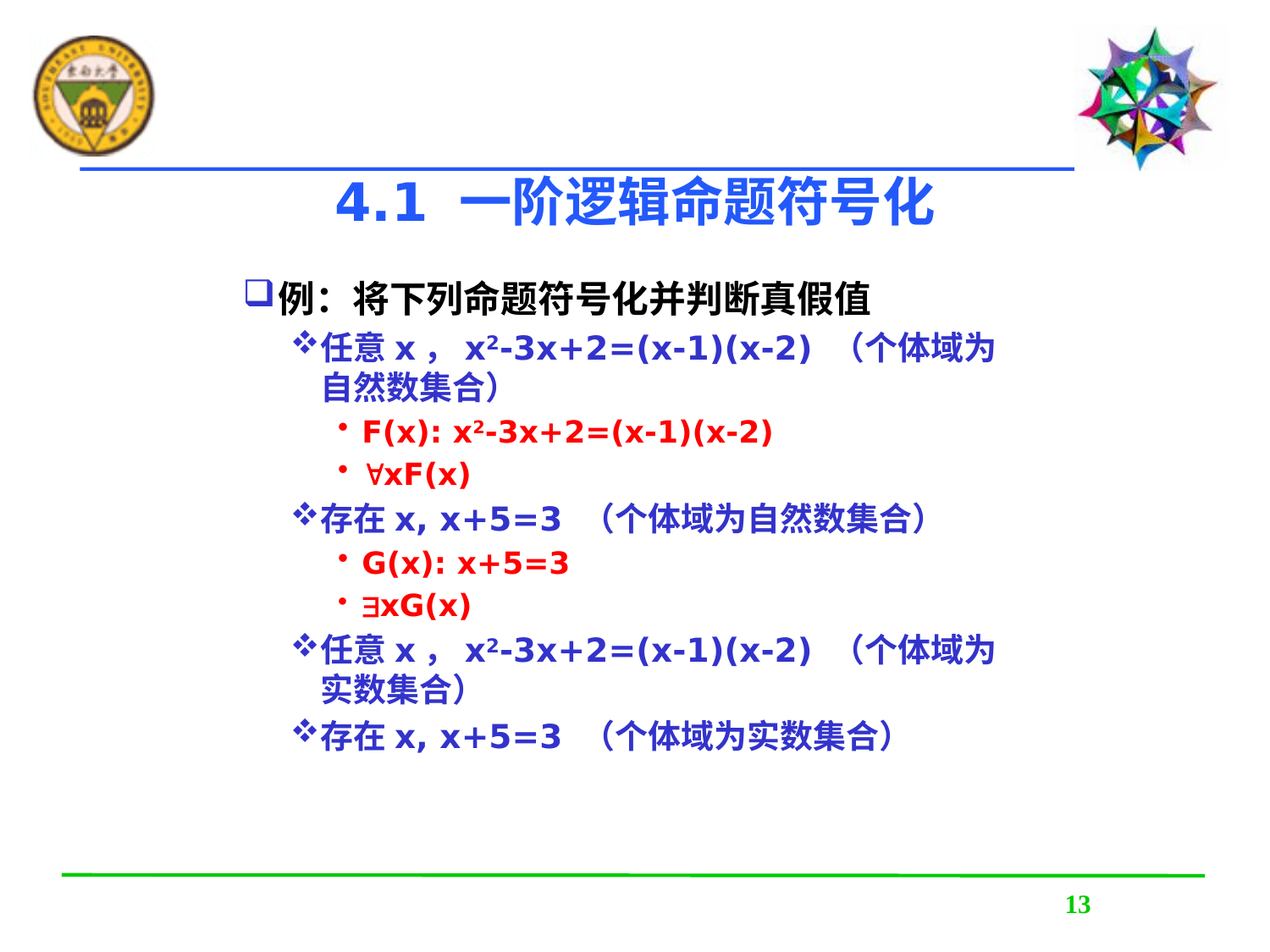

4.1 一阶逻辑命题符号化
例：将下列命题符号化并判断真假值
任意x，x2-3x+2=(x-1)(x-2) （个体域为自然数集合）
F(x): x2-3x+2=(x-1)(x-2)
∀xF(x)
存在x, x+5=3 （个体域为自然数集合）
G(x): x+5=3
∃xG(x)
任意x，x2-3x+2=(x-1)(x-2) （个体域为实数集合）
存在x, x+5=3 （个体域为实数集合）